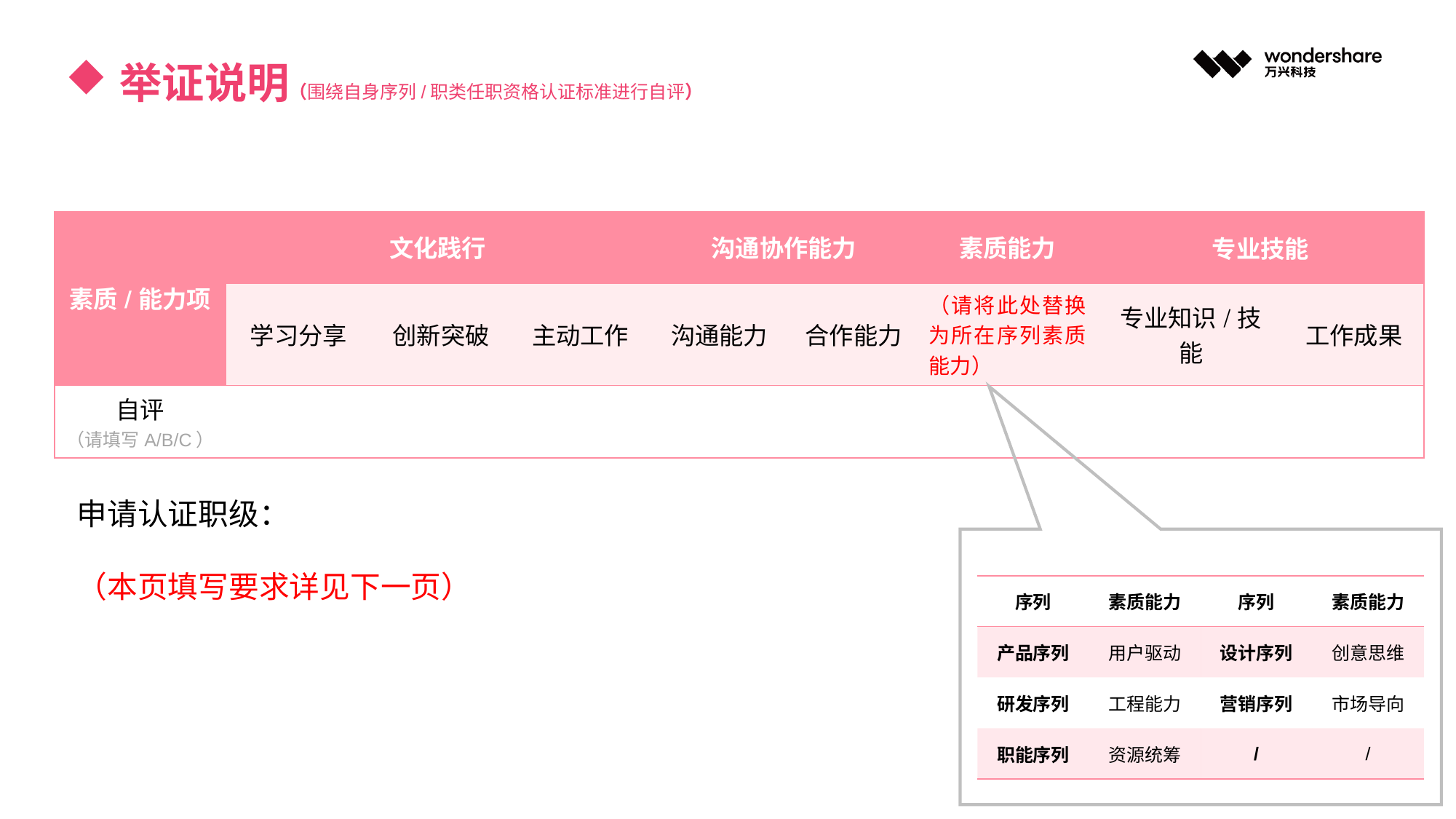

举证说明（围绕自身序列/职类任职资格认证标准进行自评）
| 素质/能力项 | 文化践行 |  |  | 沟通协作能力 |  | 素质能力 | 专业技能 |  |
| --- | --- | --- | --- | --- | --- | --- | --- | --- |
|  | 学习分享 | 创新突破 | 主动工作 | 沟通能力 | 合作能力 | （请将此处替换为所在序列素质能力） | 专业知识/技能 | 工作成果 |
| 自评 （请填写A/B/C） |  |  |  |  |  |  |  |  |
申请认证职级：

（本页填写要求详见下一页）

| 序列 | 素质能力 | 序列 | 素质能力 |
| --- | --- | --- | --- |
| 产品序列 | 用户驱动 | 设计序列 | 创意思维 |
| 研发序列 | 工程能力 | 营销序列 | 市场导向 |
| 职能序列 | 资源统筹 | / | / |